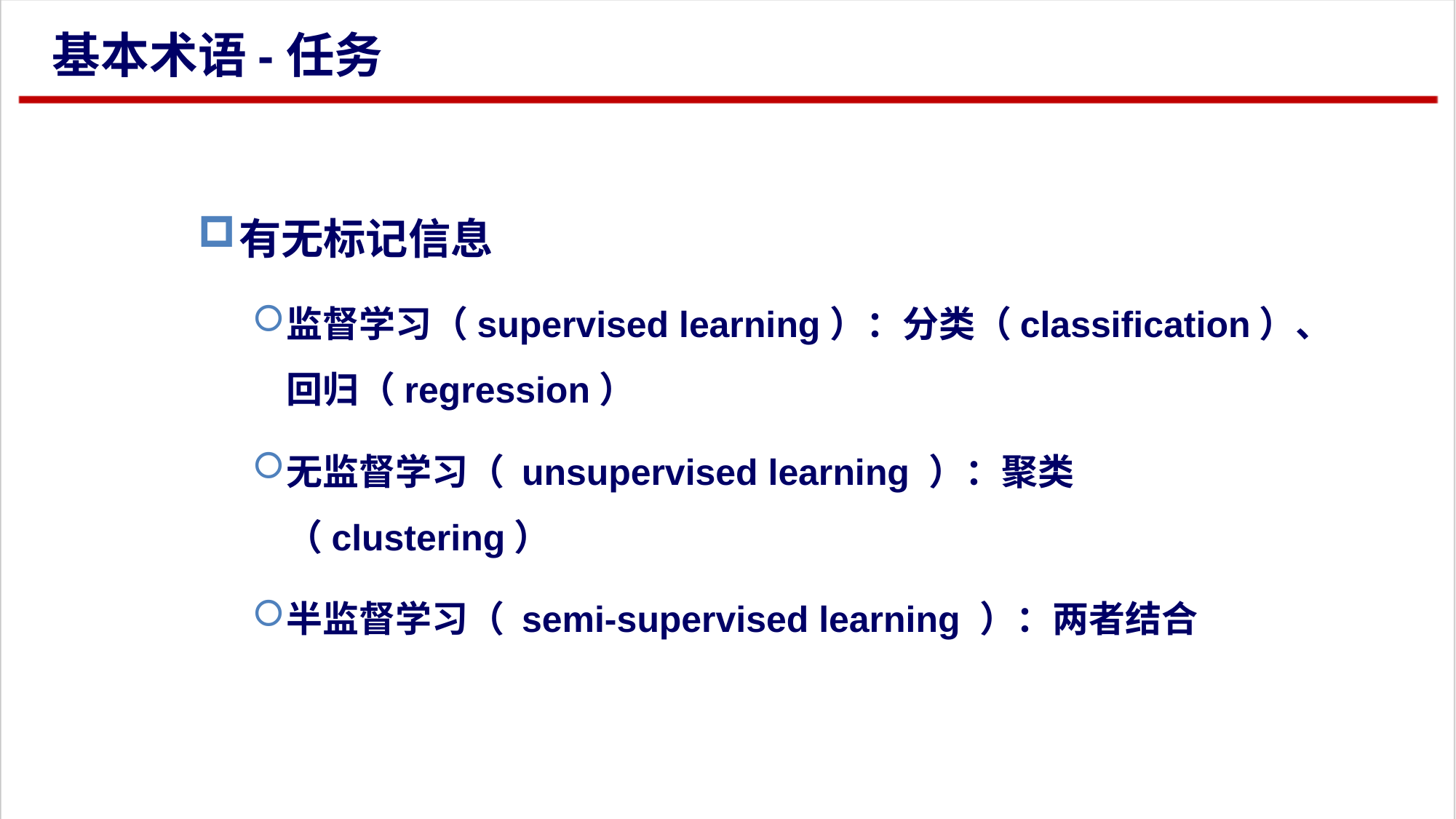

# 基本术语-任务
有无标记信息
监督学习（supervised learning）：分类（classification）、回归（regression）
无监督学习（ unsupervised learning ）：聚类（clustering）
半监督学习（ semi-supervised learning ）：两者结合